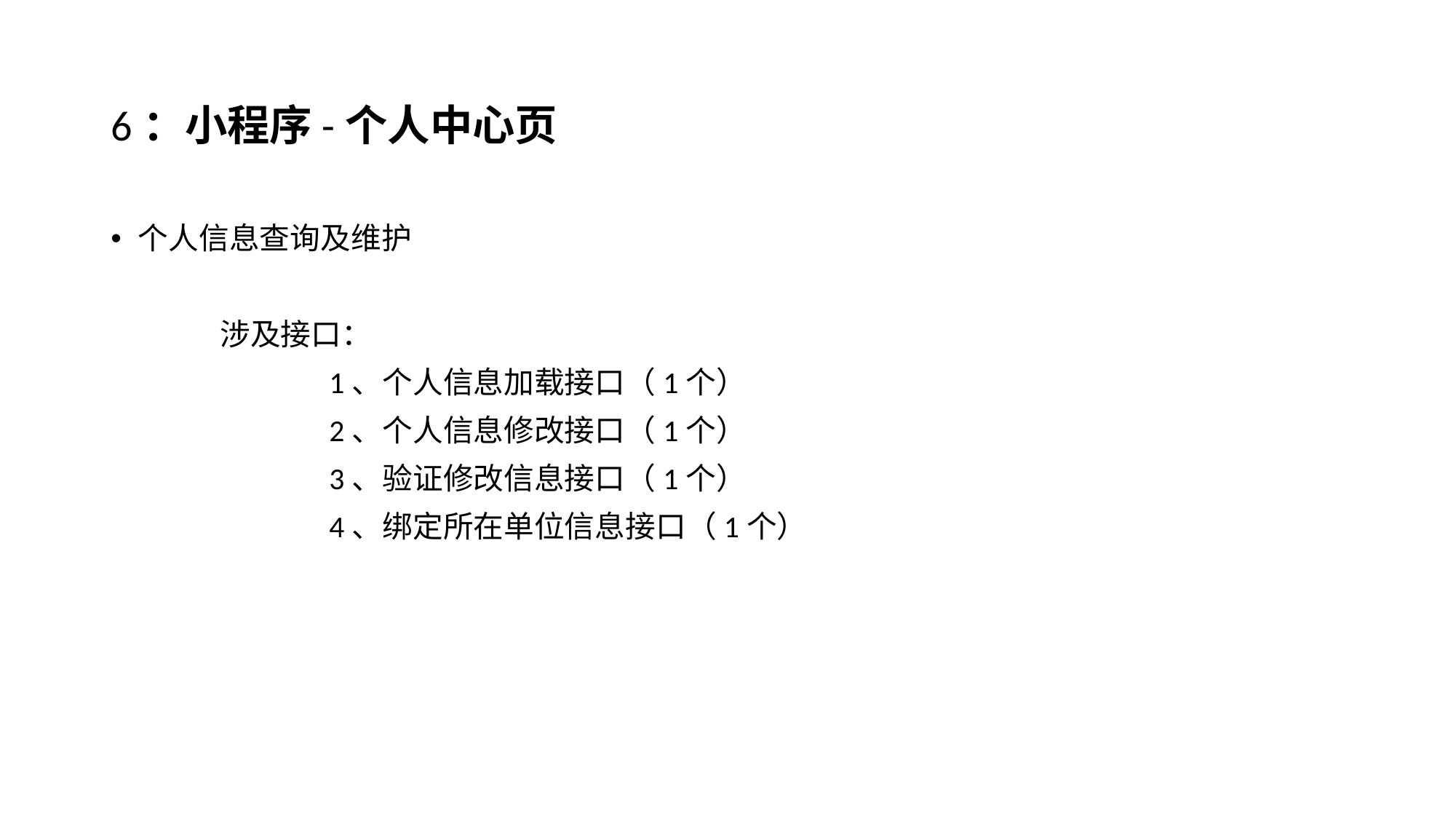

# 6：小程序-个人中心页
个人信息查询及维护

 	涉及接口：
		1、个人信息加载接口（1个）
		2、个人信息修改接口（1个）
		3、验证修改信息接口（1个）
		4、绑定所在单位信息接口（1个）